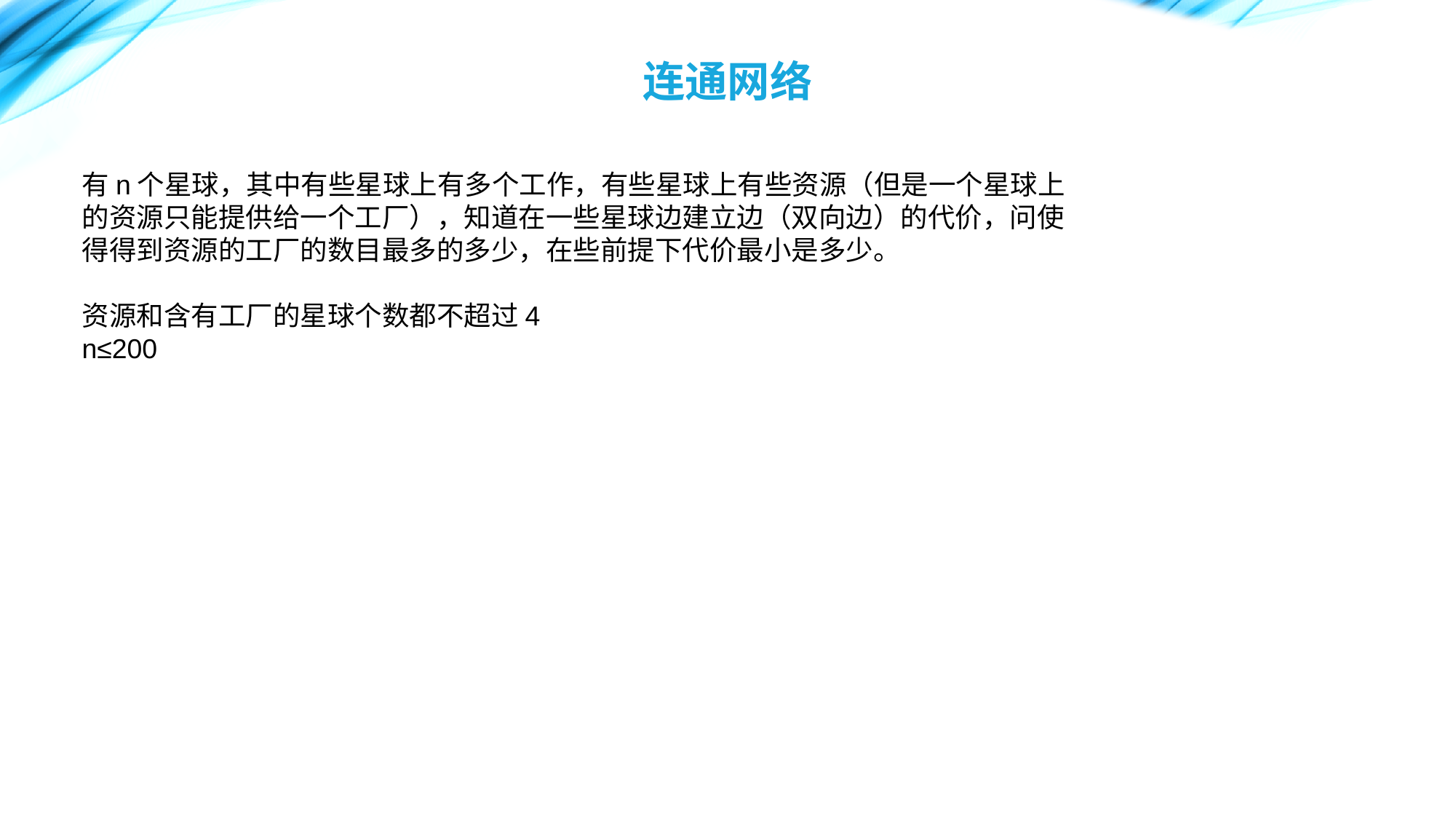

连通网络
有n个星球，其中有些星球上有多个工作，有些星球上有些资源（但是一个星球上的资源只能提供给一个工厂），知道在一些星球边建立边（双向边）的代价，问使得得到资源的工厂的数目最多的多少，在些前提下代价最小是多少。

资源和含有工厂的星球个数都不超过4
n≤200